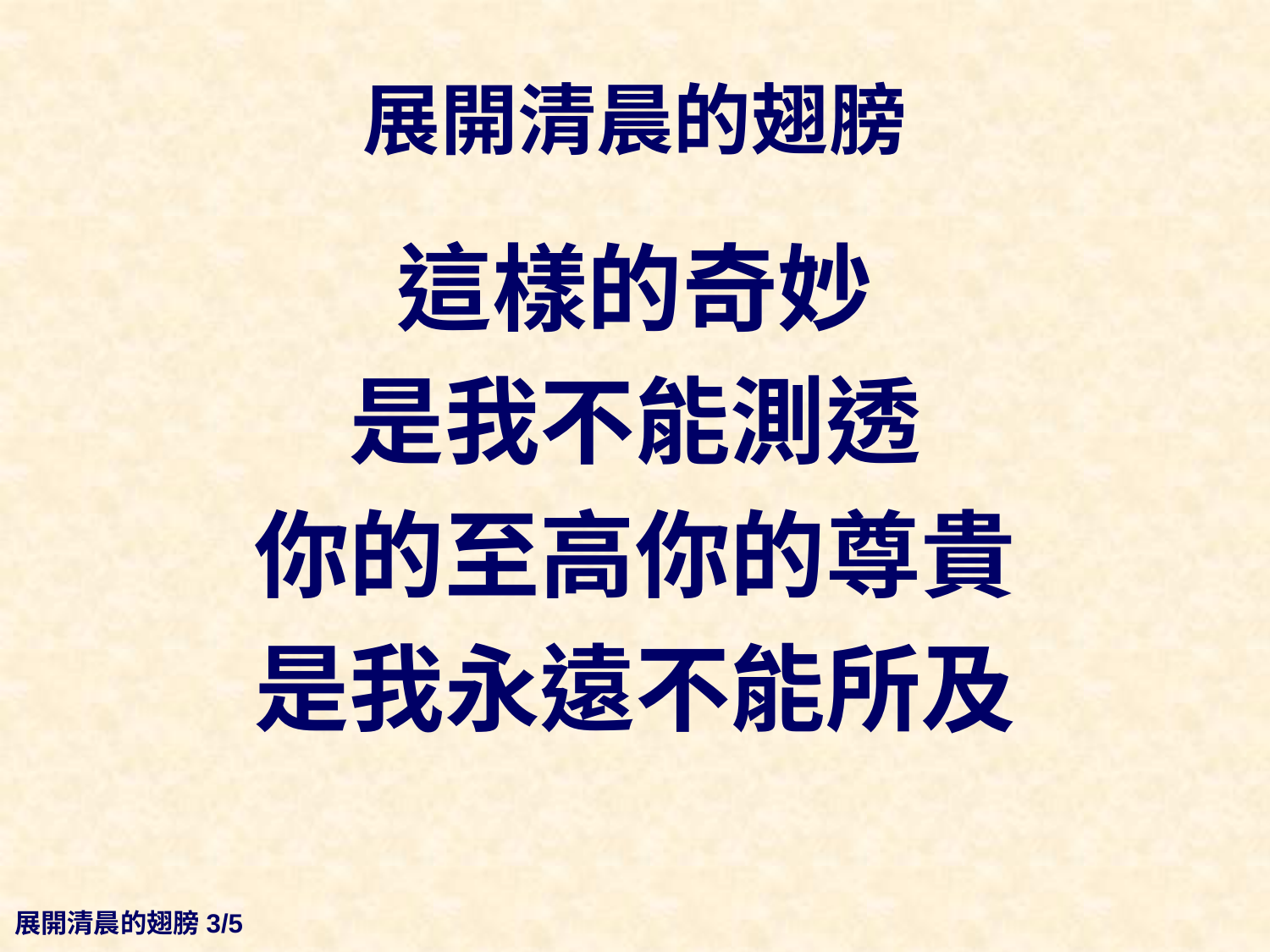

# 展開清晨的翅膀
這樣的奇妙
是我不能測透
你的至高你的尊貴
是我永遠不能所及
展開清晨的翅膀3/5